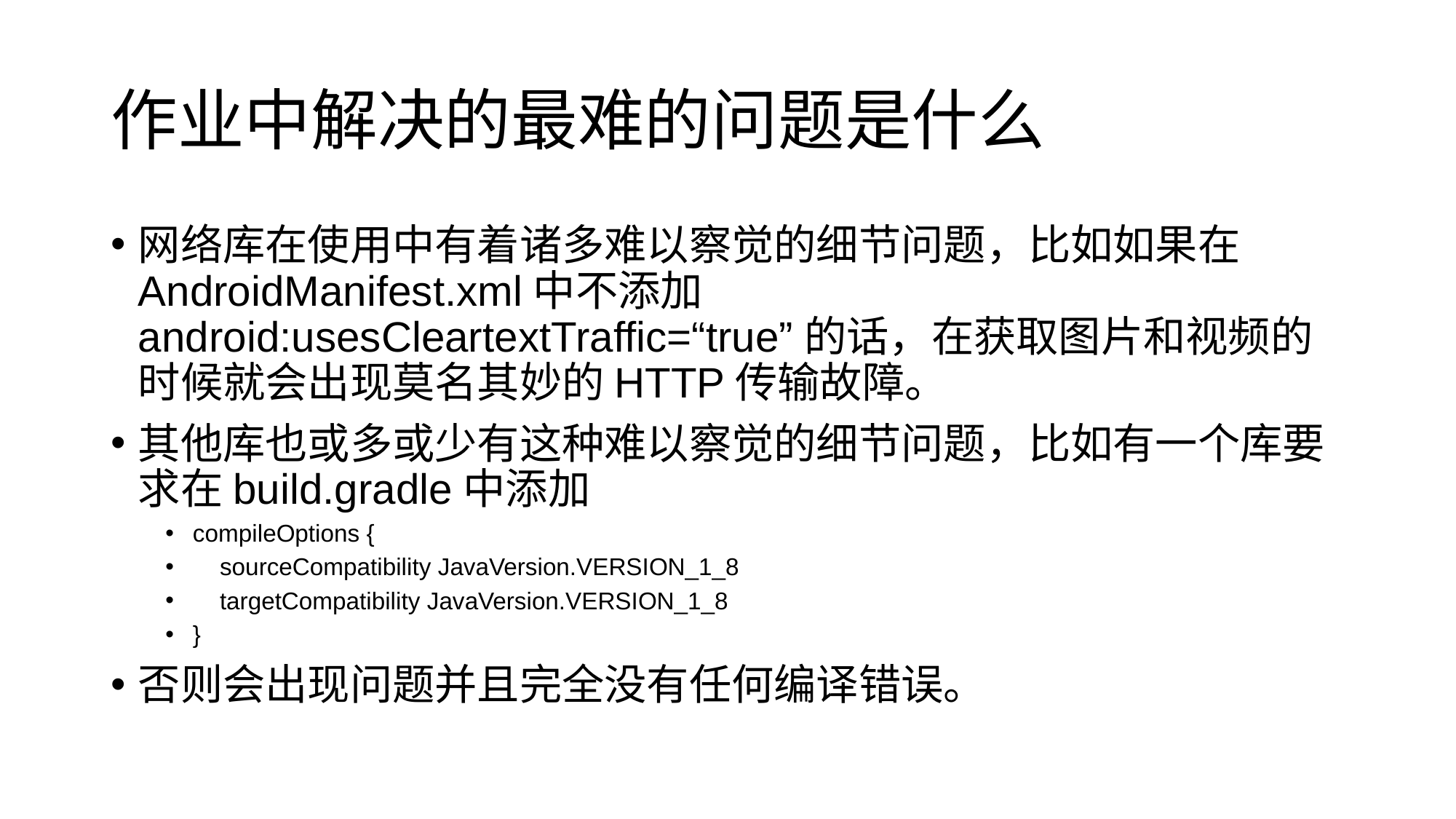

# 作业中解决的最难的问题是什么
网络库在使用中有着诸多难以察觉的细节问题，比如如果在AndroidManifest.xml中不添加android:usesCleartextTraffic=“true”的话，在获取图片和视频的时候就会出现莫名其妙的HTTP传输故障。
其他库也或多或少有这种难以察觉的细节问题，比如有一个库要求在build.gradle中添加
compileOptions {
    sourceCompatibility JavaVersion.VERSION_1_8
    targetCompatibility JavaVersion.VERSION_1_8
}
否则会出现问题并且完全没有任何编译错误。